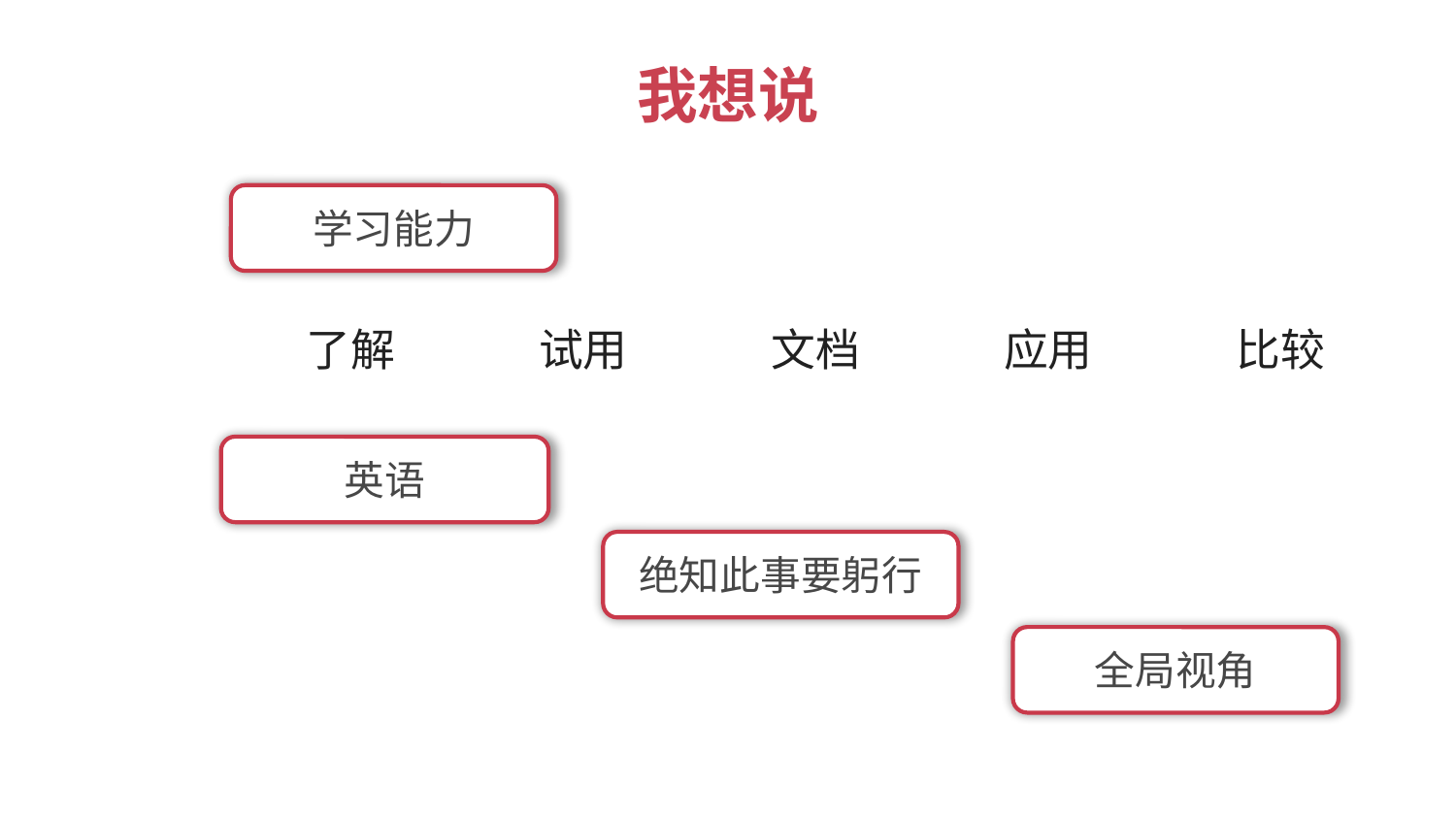

我想说
学习能力
了解
试用
文档
应用
比较
英语
绝知此事要躬行
全局视角